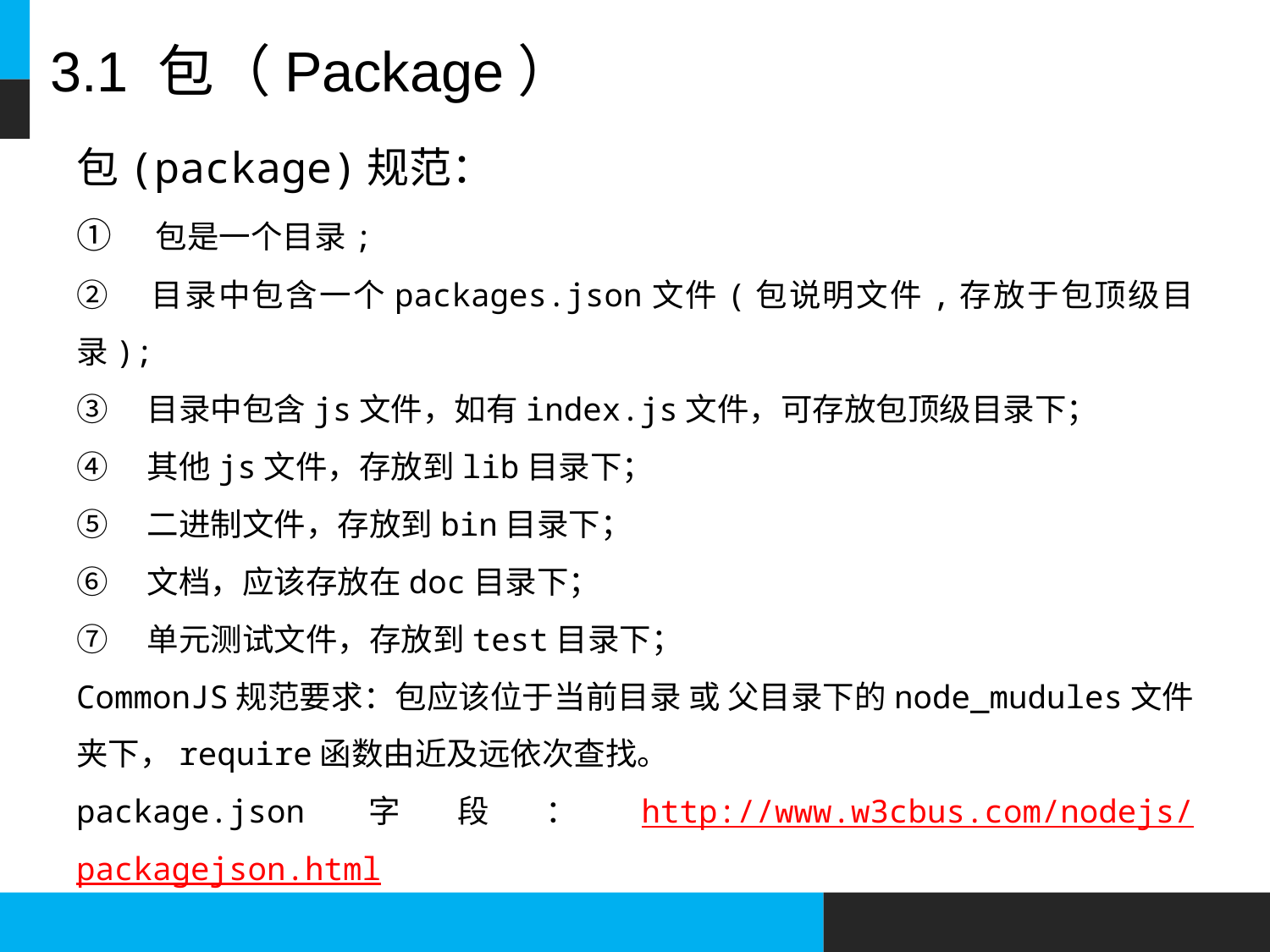

# 3.1 包（Package）
包(package)规范：
①　包是一个目录;
②　目录中包含一个packages.json文件(包说明文件,存放于包顶级目录);
③　目录中包含js文件，如有index.js文件，可存放包顶级目录下；
④　其他js文件，存放到lib目录下；
⑤　二进制文件，存放到bin目录下；
⑥　文档，应该存放在doc目录下；
⑦　单元测试文件，存放到test目录下；
CommonJS规范要求：包应该位于当前目录 或 父目录下的node_mudules文件夹下，require函数由近及远依次查找。
package.json字段：http://www.w3cbus.com/nodejs/packagejson.html